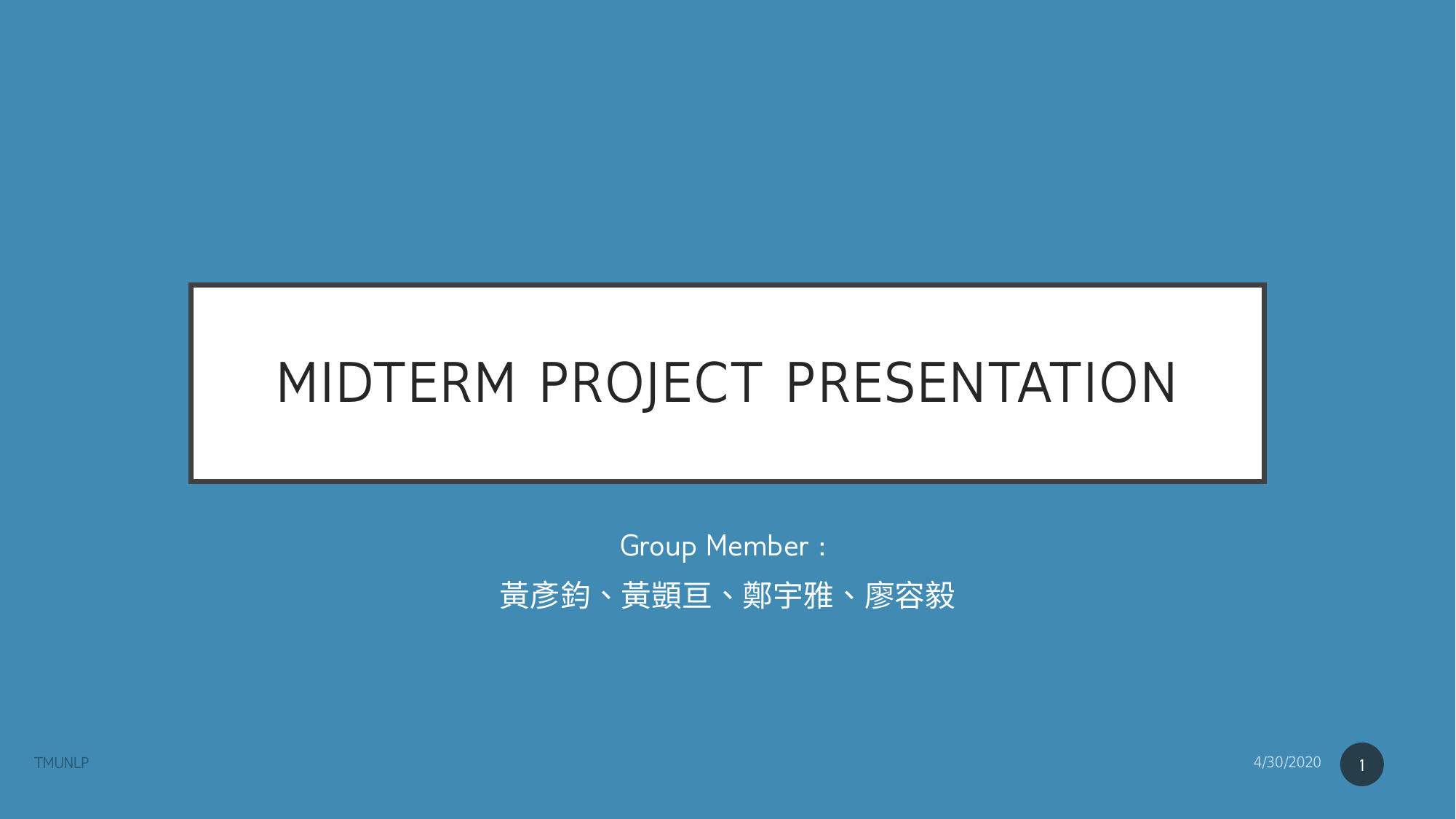

# Midterm project presentation
Group Member :
黃彥鈞、黃顗亘、鄭宇雅、廖容毅
4/30/2020
TMUNLP
1